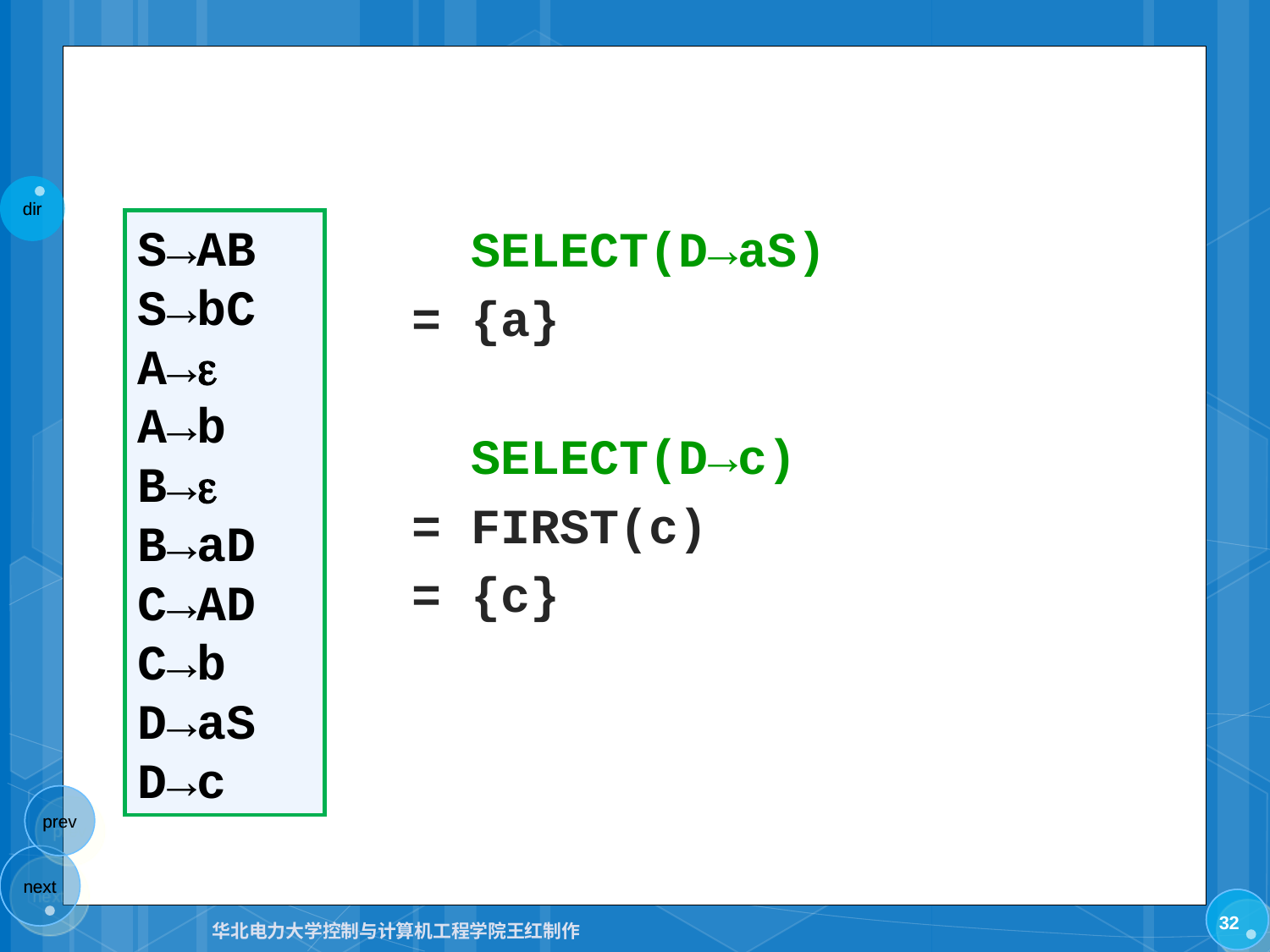

S→AB
S→bC
A→ε
A→b
B→ε
B→aD
C→AD
C→b
D→aS
D→c
  SELECT(D→aS)
= {a}

  SELECT(D→c)
= FIRST(c)
= {c}
32
华北电力大学控制与计算机工程学院王红制作